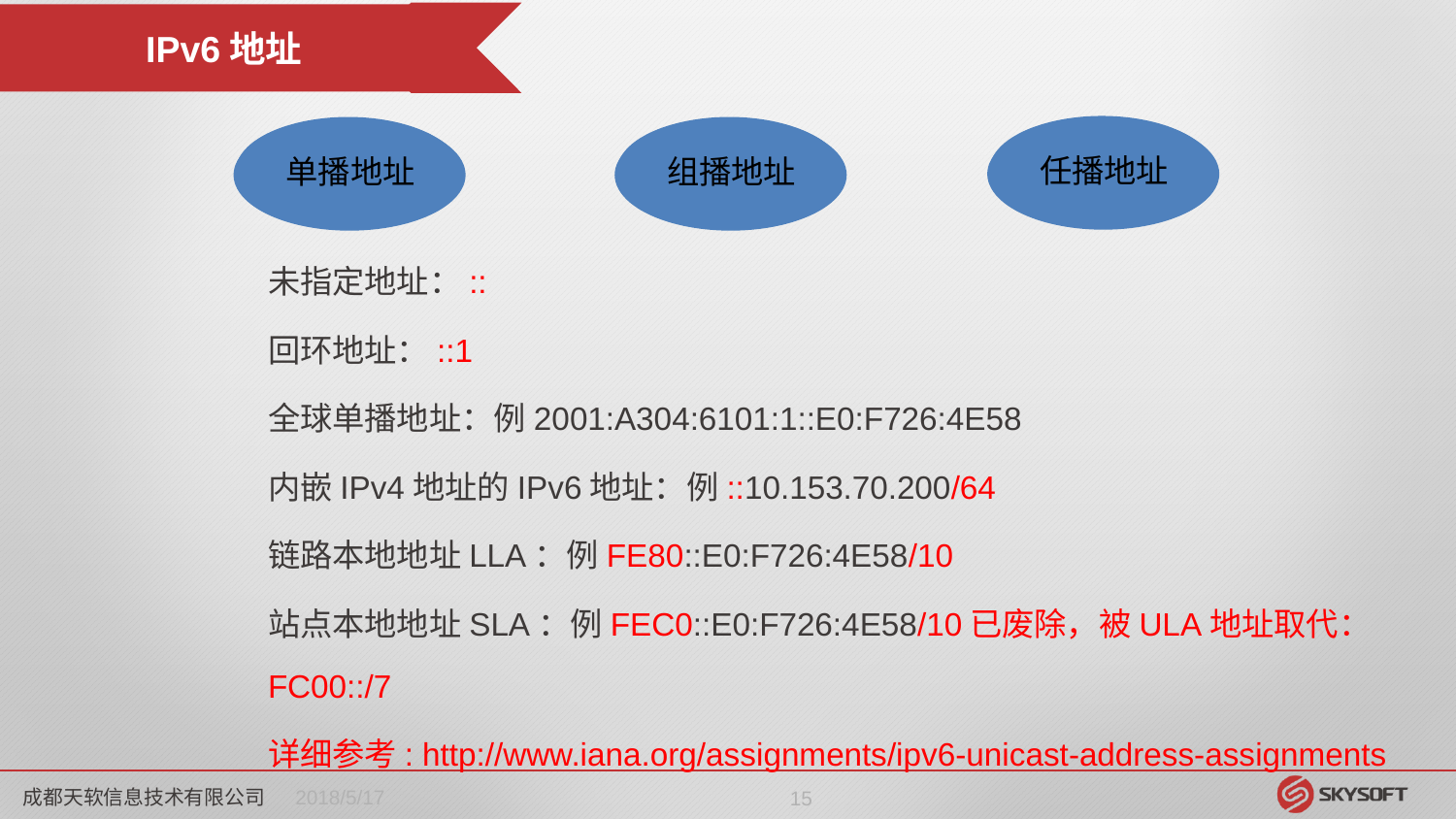

IPv6地址

任播地址
单播地址
组播地址
未指定地址：::
回环地址：::1
全球单播地址：例2001:A304:6101:1::E0:F726:4E58
内嵌IPv4地址的IPv6地址：例::10.153.70.200/64
链路本地地址LLA：例FE80::E0:F726:4E58/10
站点本地地址SLA：例FEC0::E0:F726:4E58/10已废除，被ULA地址取代：FC00::/7
详细参考: http://www.iana.org/assignments/ipv6-unicast-address-assignments

成都天软信息技术有限公司
2018/5/17
15
Page 15